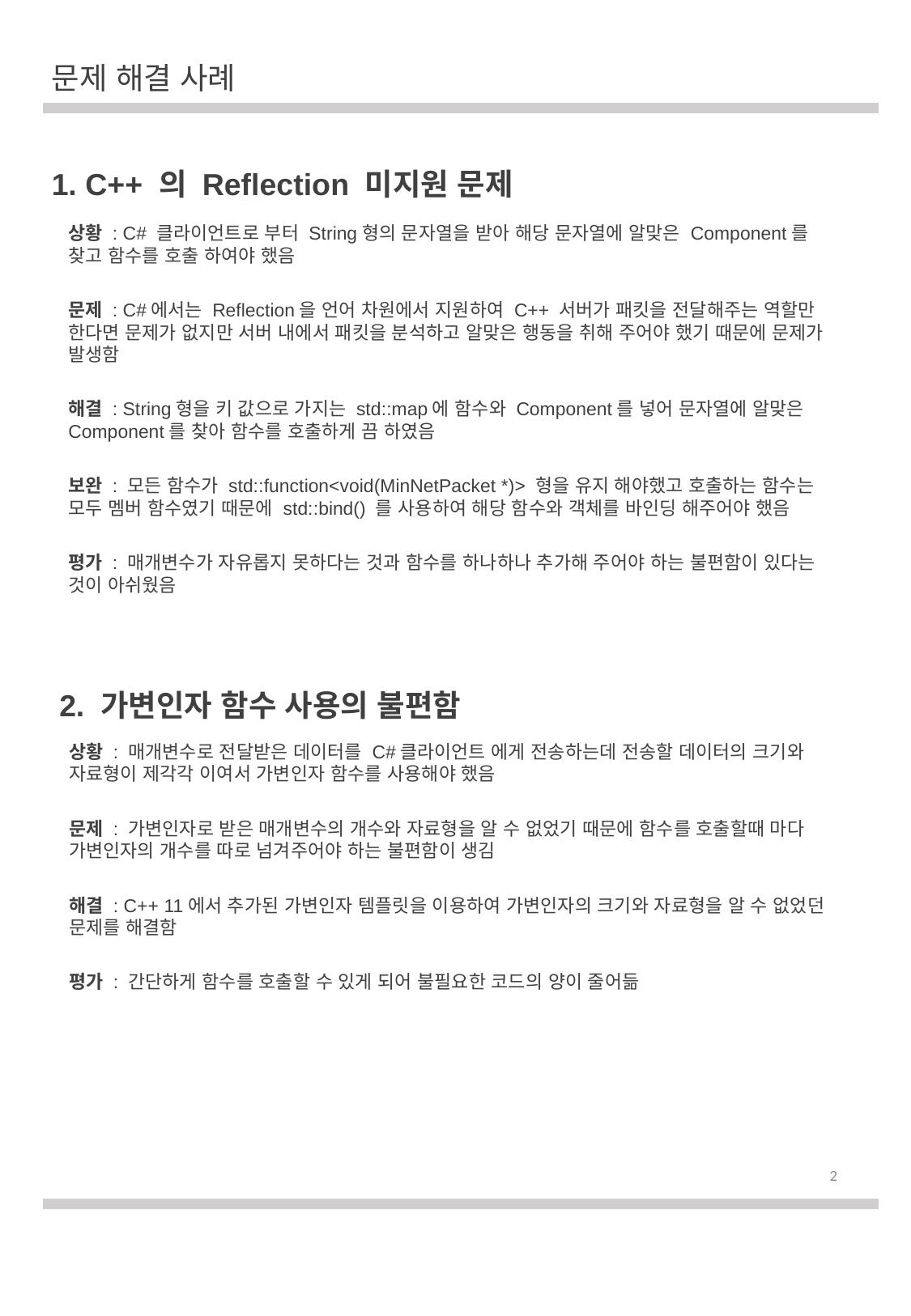

문제 해결 사례

1. C++ 의 Reflection 미지원 문제
상황 : C# 클라이언트로 부터 String형의 문자열을 받아 해당 문자열에 알맞은 Component를 찾고 함수를 호출 하여야 했음

문제 : C#에서는 Reflection을 언어 차원에서 지원하여 C++ 서버가 패킷을 전달해주는 역할만 한다면 문제가 없지만 서버 내에서 패킷을 분석하고 알맞은 행동을 취해 주어야 했기 때문에 문제가 발생함

해결 : String형을 키 값으로 가지는 std::map에 함수와 Component를 넣어 문자열에 알맞은 Component를 찾아 함수를 호출하게 끔 하였음

보완 : 모든 함수가 std::function<void(MinNetPacket *)> 형을 유지 해야했고 호출하는 함수는 모두 멤버 함수였기 때문에 std::bind() 를 사용하여 해당 함수와 객체를 바인딩 해주어야 했음

평가 : 매개변수가 자유롭지 못하다는 것과 함수를 하나하나 추가해 주어야 하는 불편함이 있다는 것이 아쉬웠음
2. 가변인자 함수 사용의 불편함
상황 : 매개변수로 전달받은 데이터를 C#클라이언트 에게 전송하는데 전송할 데이터의 크기와 자료형이 제각각 이여서 가변인자 함수를 사용해야 했음

문제 : 가변인자로 받은 매개변수의 개수와 자료형을 알 수 없었기 때문에 함수를 호출할때 마다 가변인자의 개수를 따로 넘겨주어야 하는 불편함이 생김

해결 : C++ 11에서 추가된 가변인자 템플릿을 이용하여 가변인자의 크기와 자료형을 알 수 없었던 문제를 해결함

평가 : 간단하게 함수를 호출할 수 있게 되어 불필요한 코드의 양이 줄어듦
2